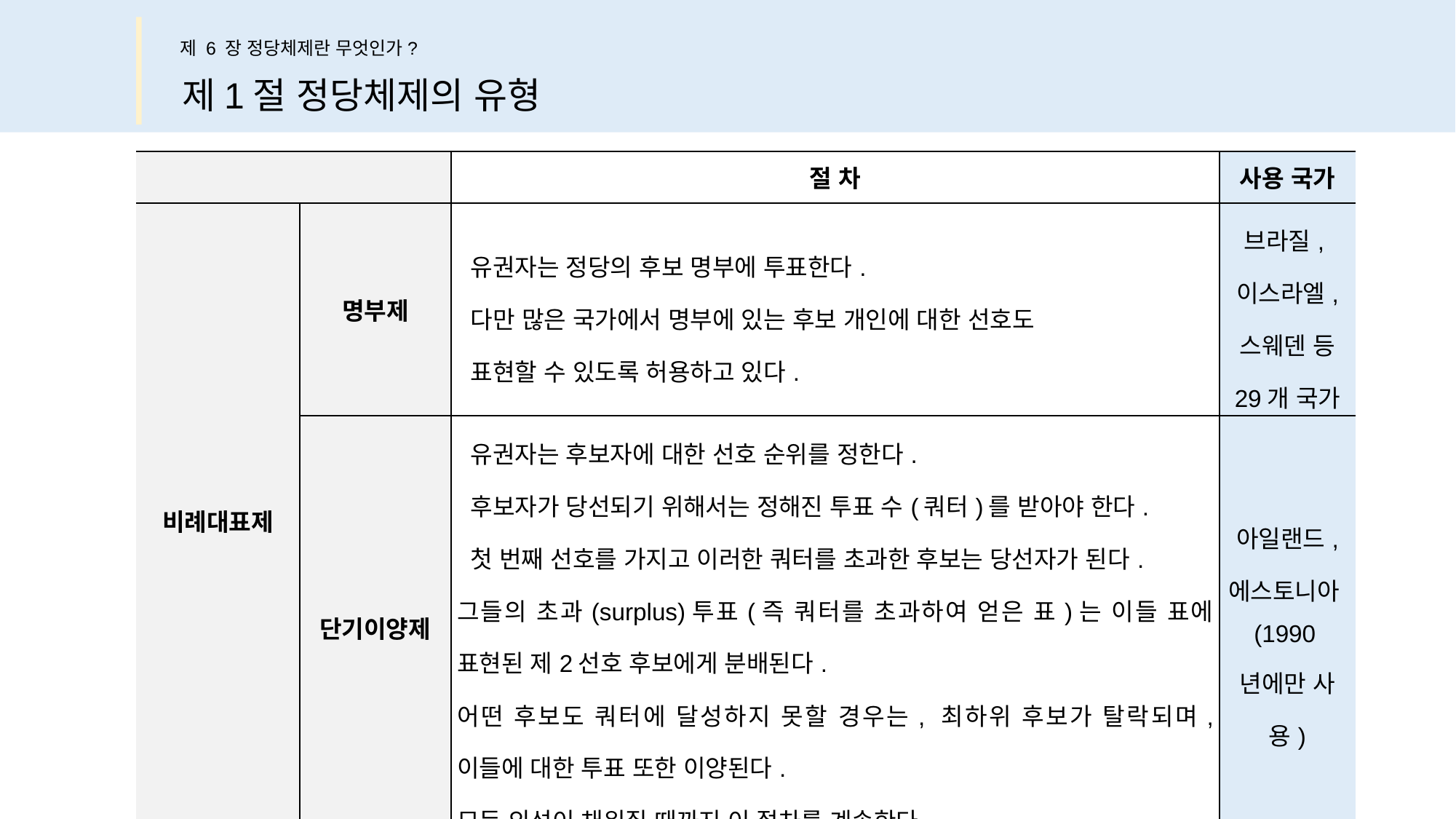

제 6 장 정당체제란 무엇인가?
제1절 정당체제의 유형

|  |  | 절 차 | 사용 국가 |
| --- | --- | --- | --- |
| 비례대표제 | 명부제 | 유권자는 정당의 후보 명부에 투표한다. 다만 많은 국가에서 명부에 있는 후보 개인에 대한 선호도 표현할 수 있도록 허용하고 있다. | 브라질, 이스라엘, 스웨덴 등 29개 국가 |
|  | 단기이양제 | 유권자는 후보자에 대한 선호 순위를 정한다. 후보자가 당선되기 위해서는 정해진 투표 수(쿼터)를 받아야 한다. 첫 번째 선호를 가지고 이러한 쿼터를 초과한 후보는 당선자가 된다. 그들의 초과(surplus)투표(즉 쿼터를 초과하여 얻은 표)는 이들 표에 표현된 제2선호 후보에게 분배된다. 어떤 후보도 쿼터에 달성하지 못할 경우는, 최하위 후보가 탈락되며, 이들에 대한 투표 또한 이양된다. 모든 의석이 채워질 때까지 이 절차를 계속한다. | 아일랜드, 에스토니아(1990년에만 사용) |